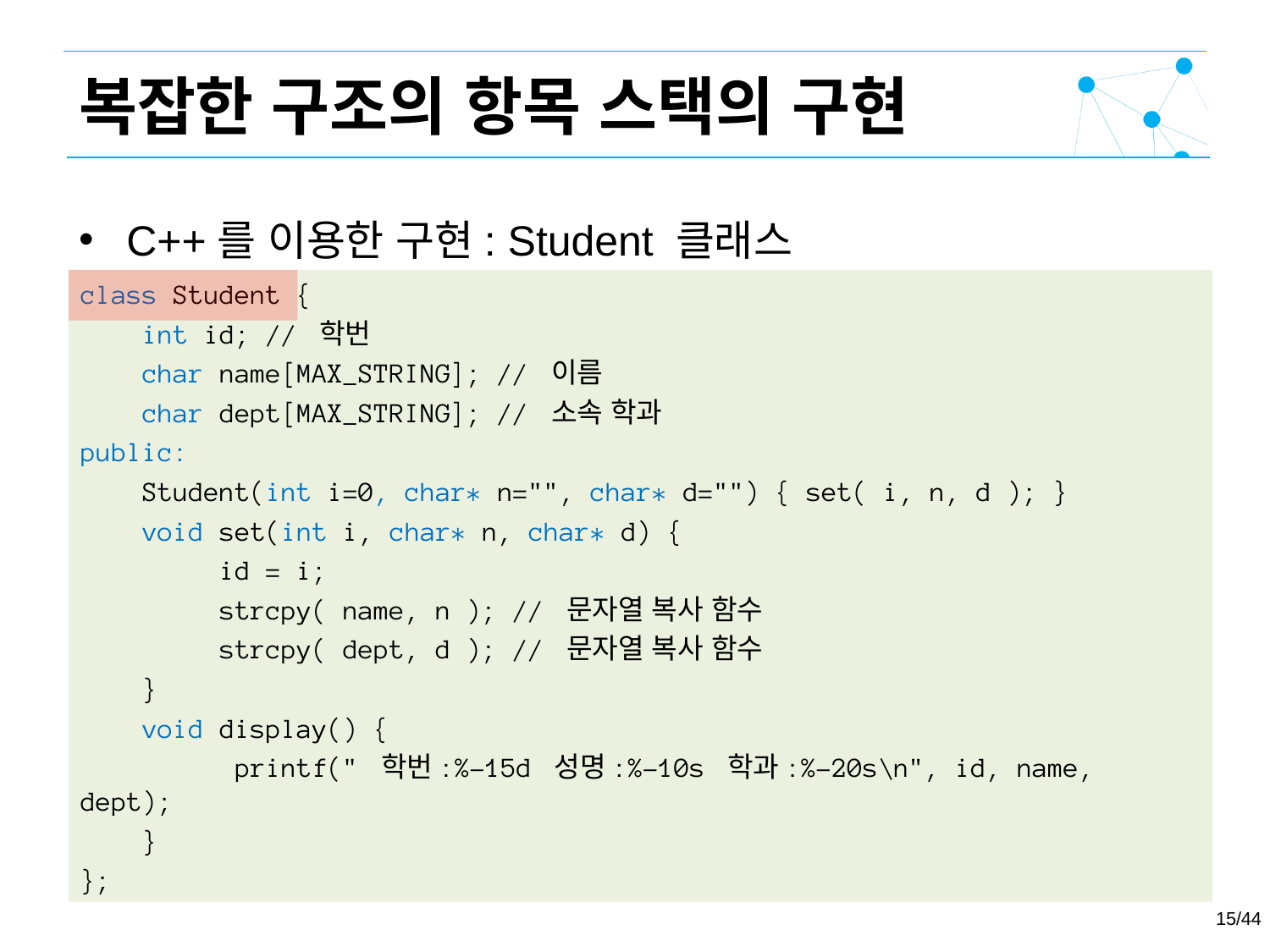

복잡한 구조의 항목 스택의 구현
C++를 이용한 구현: Student 클래스
class Student {
    int id; // 학번
    char name[MAX_STRING]; // 이름
    char dept[MAX_STRING]; // 소속 학과
public:
    Student(int i=0, char* n="", char* d="") { set( i, n, d ); }
    void set(int i, char* n, char* d) {
         id = i;
         strcpy( name, n ); // 문자열 복사 함수
         strcpy( dept, d ); // 문자열 복사 함수
    }
    void display() {
          printf(" 학번:%-15d 성명:%-10s 학과:%-20s\n", id, name, dept);
    }
};